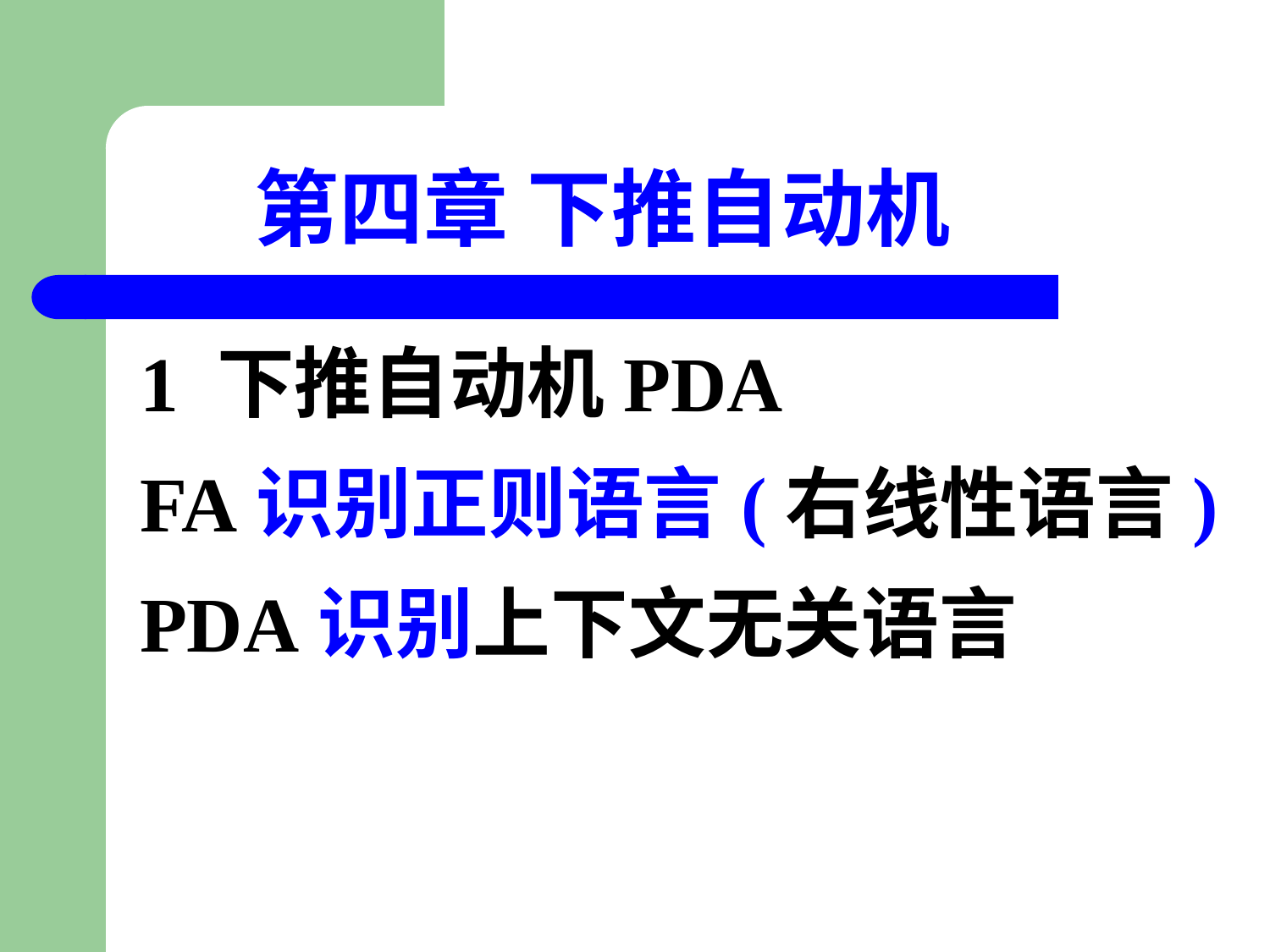

# 第四章 下推自动机
1 下推自动机PDA
FA识别正则语言(右线性语言)
PDA识别上下文无关语言